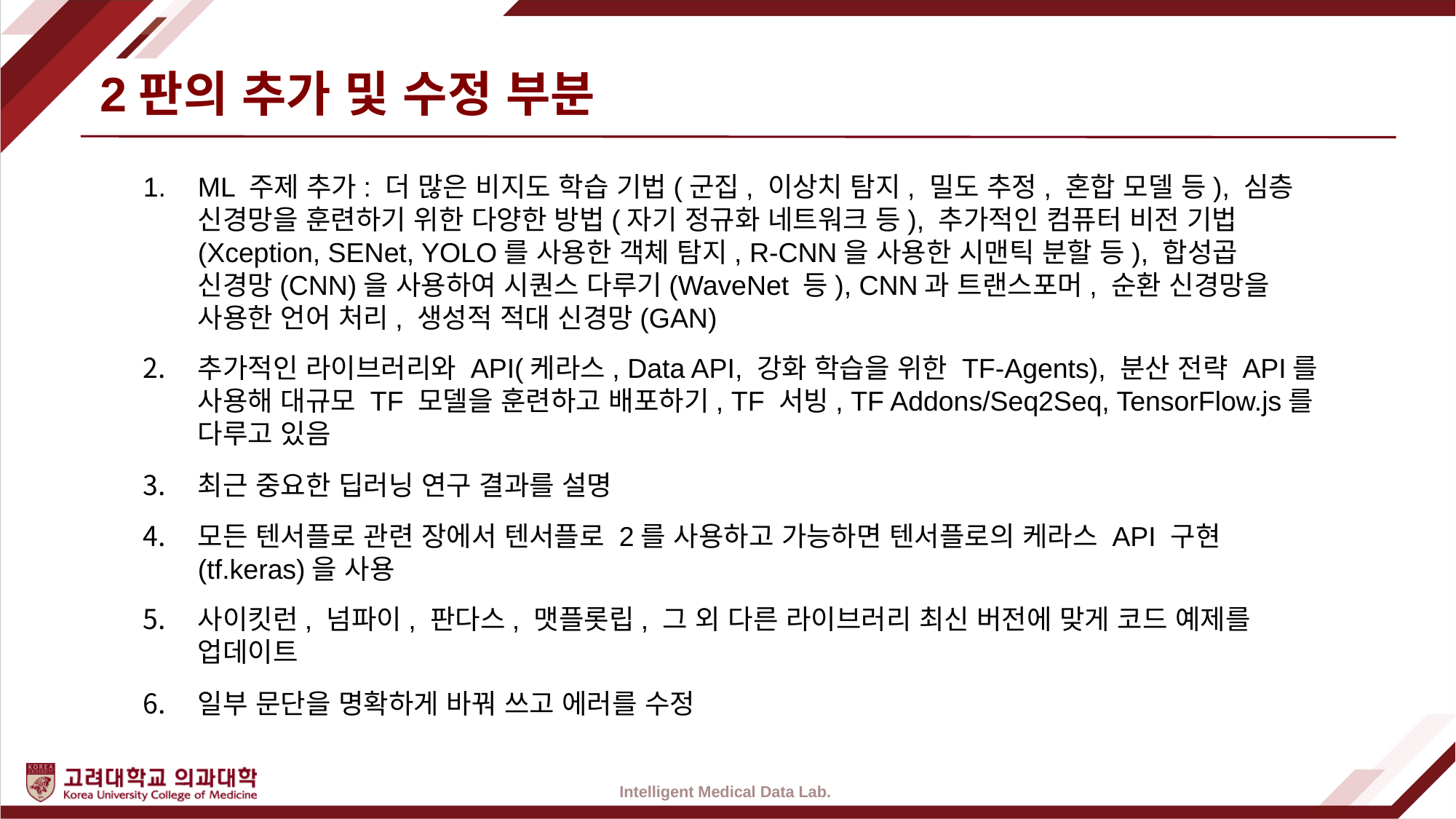

# 2판의 추가 및 수정 부분
ML 주제 추가: 더 많은 비지도 학습 기법(군집, 이상치 탐지, 밀도 추정, 혼합 모델 등), 심층 신경망을 훈련하기 위한 다양한 방법(자기 정규화 네트워크 등), 추가적인 컴퓨터 비전 기법(Xception, SENet, YOLO를 사용한 객체 탐지, R-CNN을 사용한 시맨틱 분할 등), 합성곱 신경망(CNN)을 사용하여 시퀀스 다루기(WaveNet 등), CNN과 트랜스포머, 순환 신경망을 사용한 언어 처리, 생성적 적대 신경망(GAN)
추가적인 라이브러리와 API(케라스, Data API, 강화 학습을 위한 TF-Agents), 분산 전략 API를 사용해 대규모 TF 모델을 훈련하고 배포하기, TF 서빙, TF Addons/Seq2Seq, TensorFlow.js를 다루고 있음
최근 중요한 딥러닝 연구 결과를 설명
모든 텐서플로 관련 장에서 텐서플로 2를 사용하고 가능하면 텐서플로의 케라스 API 구현(tf.keras)을 사용
사이킷런, 넘파이, 판다스, 맷플롯립, 그 외 다른 라이브러리 최신 버전에 맞게 코드 예제를 업데이트
일부 문단을 명확하게 바꿔 쓰고 에러를 수정

Intelligent Medical Data Lab.